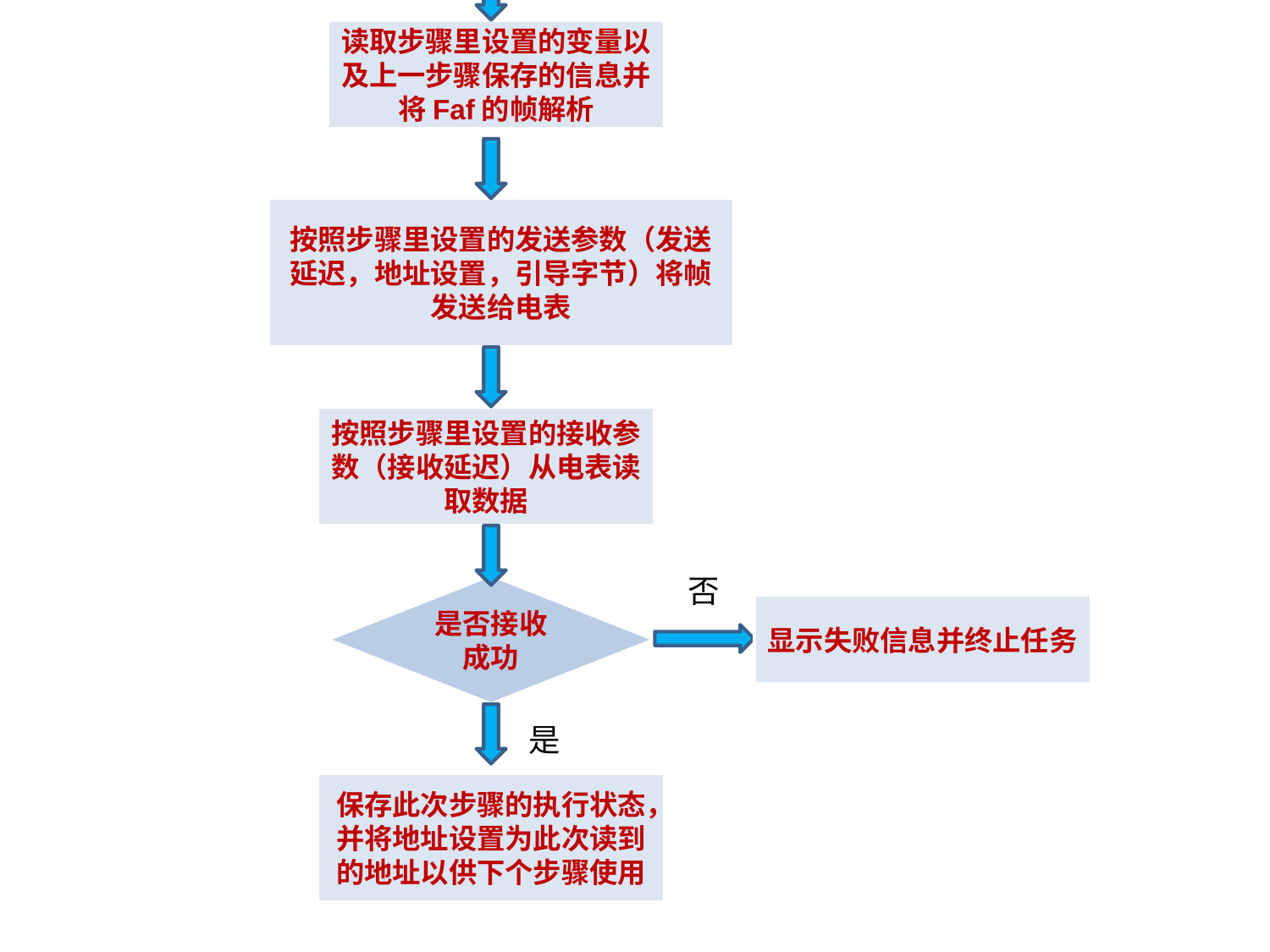

在客户端显示正在执行的步骤名称

读取步骤里设置的变量以及上一步骤保存的信息并将Faf的帧解析

按照步骤里设置的发送参数（发送延迟，地址设置，引导字节）将帧发送给电表

按照步骤里设置的接收参数（接收延迟）从电表读取数据

否
是否接收成功

是
保存此次步骤的执行状态，并将地址设置为此次读到的地址以供下个步骤使用
显示失败信息并终止任务